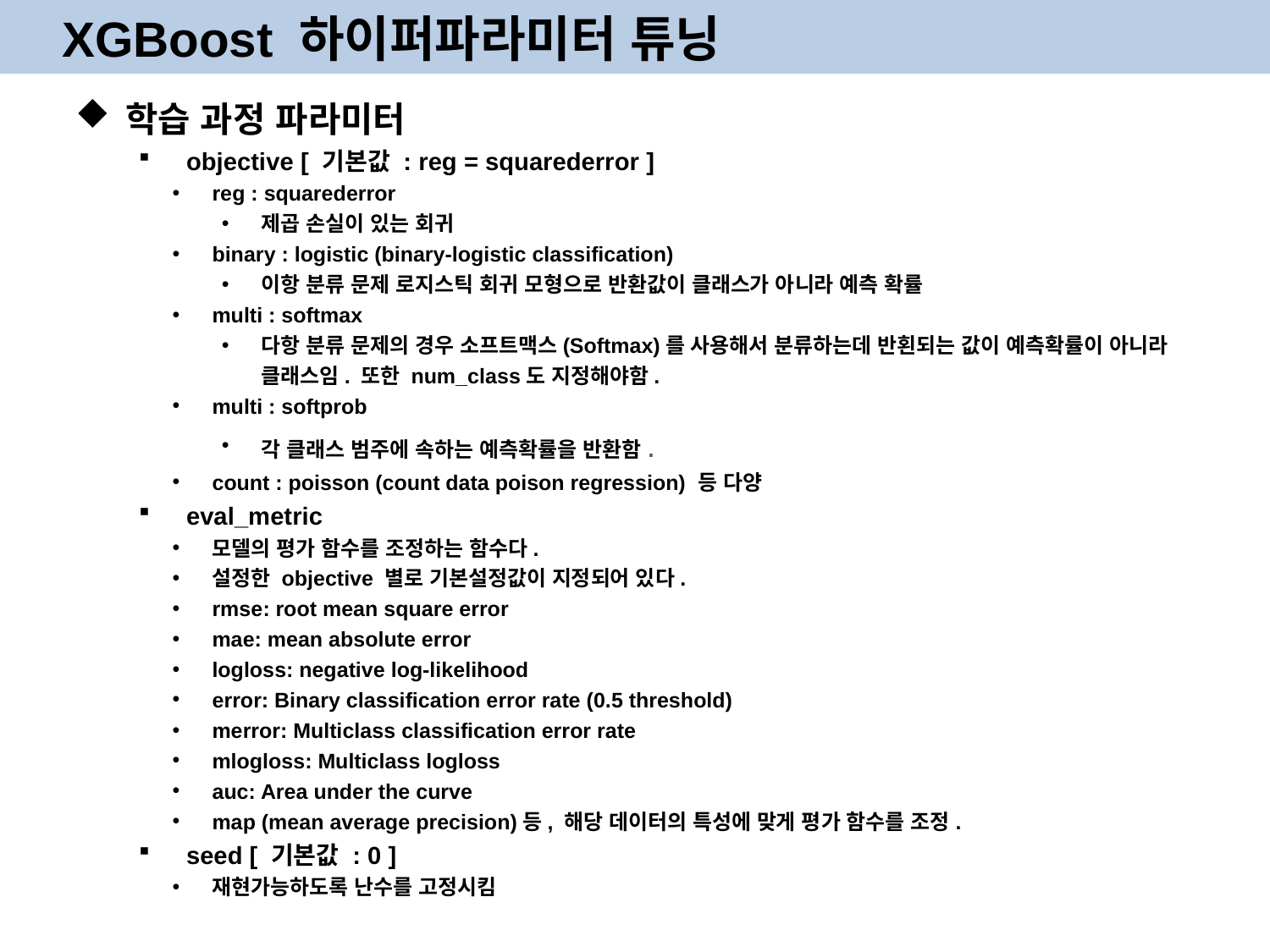

XGBoost 하이퍼파라미터 튜닝
학습 과정 파라미터
objective [ 기본값 : reg = squarederror ]
reg : squarederror
제곱 손실이 있는 회귀
binary : logistic (binary-logistic classification)
이항 분류 문제 로지스틱 회귀 모형으로 반환값이 클래스가 아니라 예측 확률
multi : softmax
다항 분류 문제의 경우 소프트맥스(Softmax)를 사용해서 분류하는데 반횐되는 값이 예측확률이 아니라 클래스임. 또한 num_class도 지정해야함.
multi : softprob
각 클래스 범주에 속하는 예측확률을 반환함.
count : poisson (count data poison regression) 등 다양
eval_metric
모델의 평가 함수를 조정하는 함수다.
설정한 objective 별로 기본설정값이 지정되어 있다.
rmse: root mean square error
mae: mean absolute error
logloss: negative log-likelihood
error: Binary classification error rate (0.5 threshold)
merror: Multiclass classification error rate
mlogloss: Multiclass logloss
auc: Area under the curve
map (mean average precision)등, 해당 데이터의 특성에 맞게 평가 함수를 조정.
seed [ 기본값 : 0 ]
재현가능하도록 난수를 고정시킴